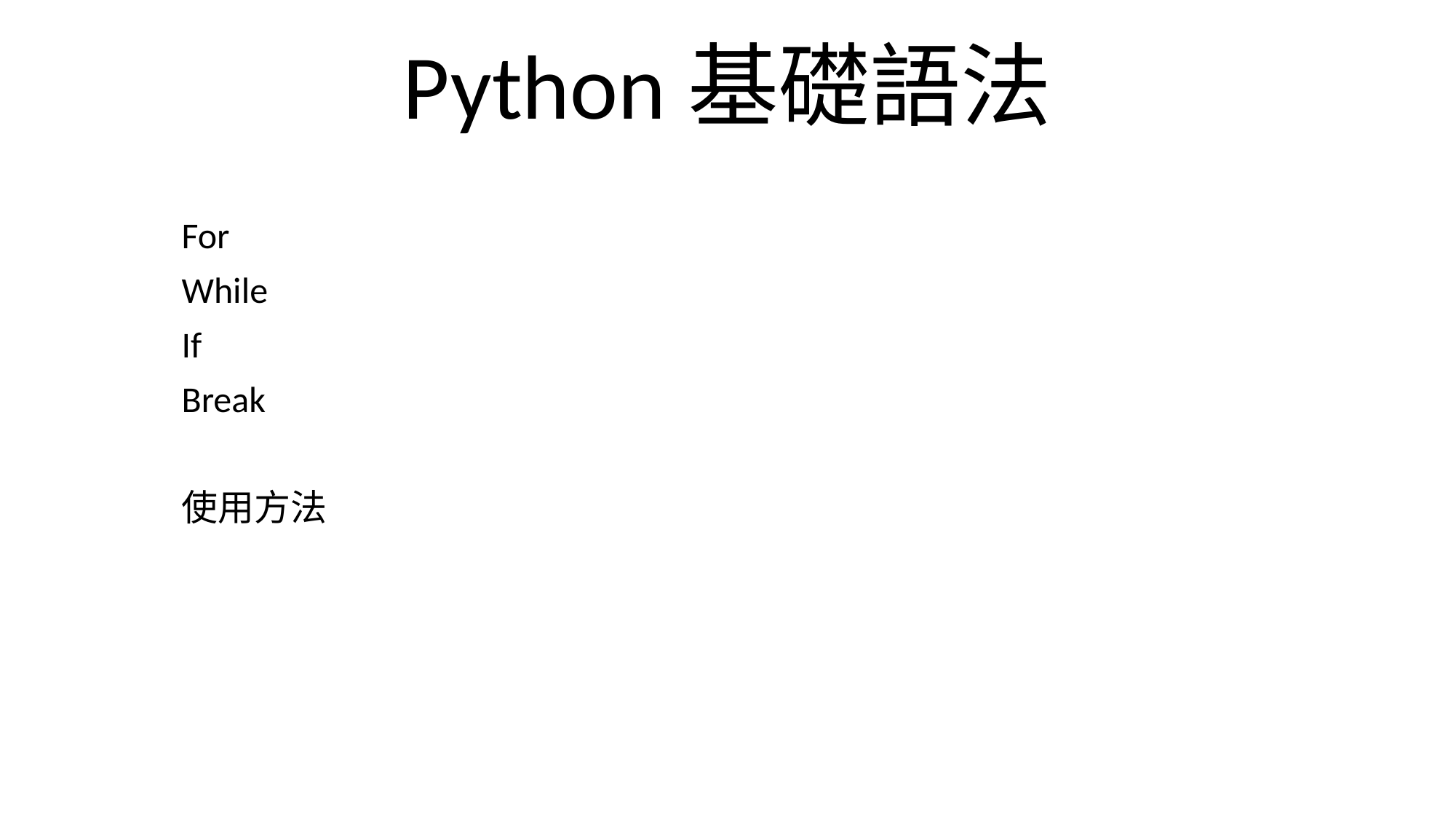

# Python基礎語法
For
While
If
Break

使用方法